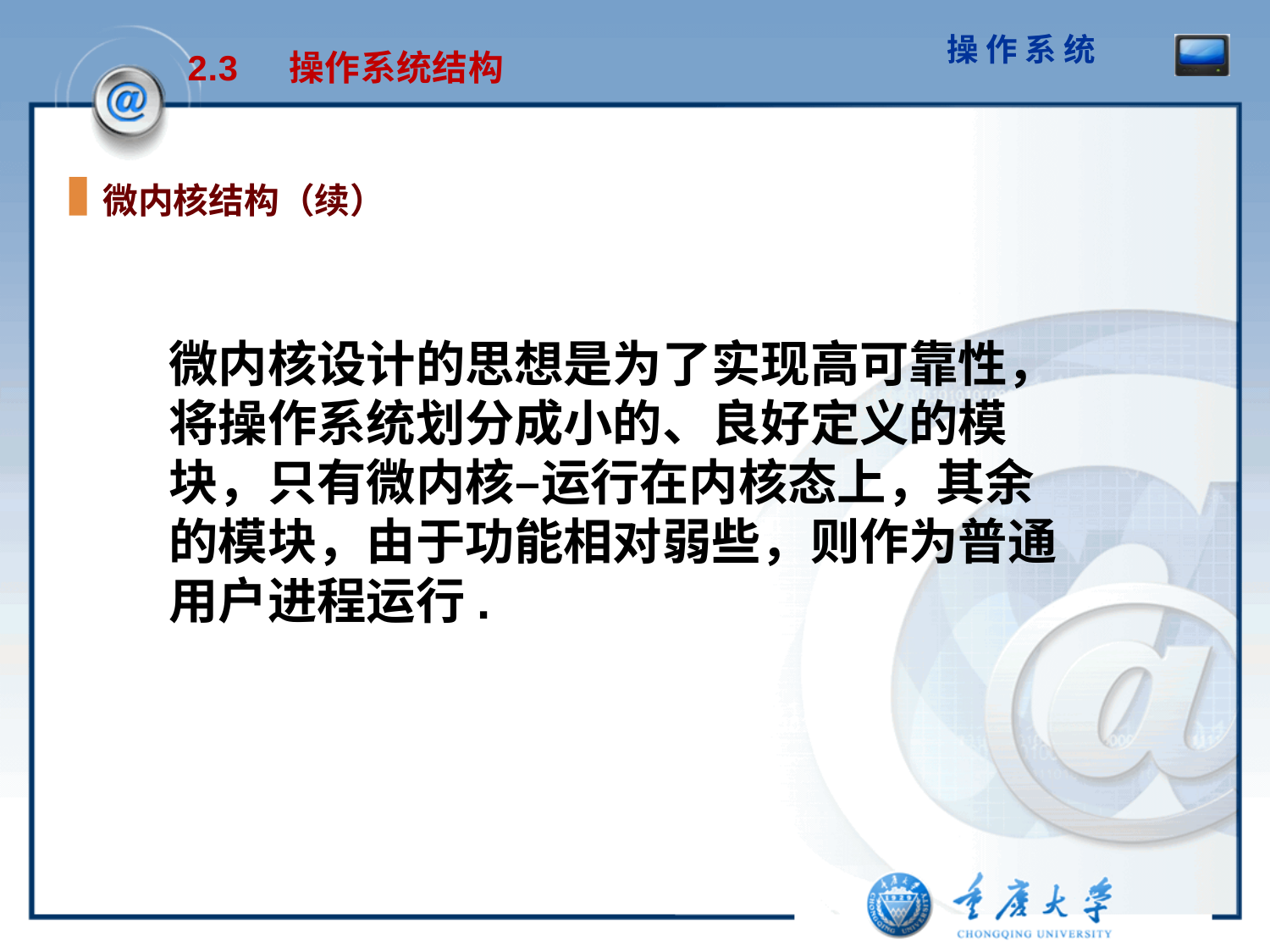

2.3    操作系统结构
微内核结构（续）

微内核设计的思想是为了实现高可靠性，将操作系统划分成小的、良好定义的模块，只有微内核–运行在内核态上，其余的模块，由于功能相对弱些，则作为普通用户进程运行.